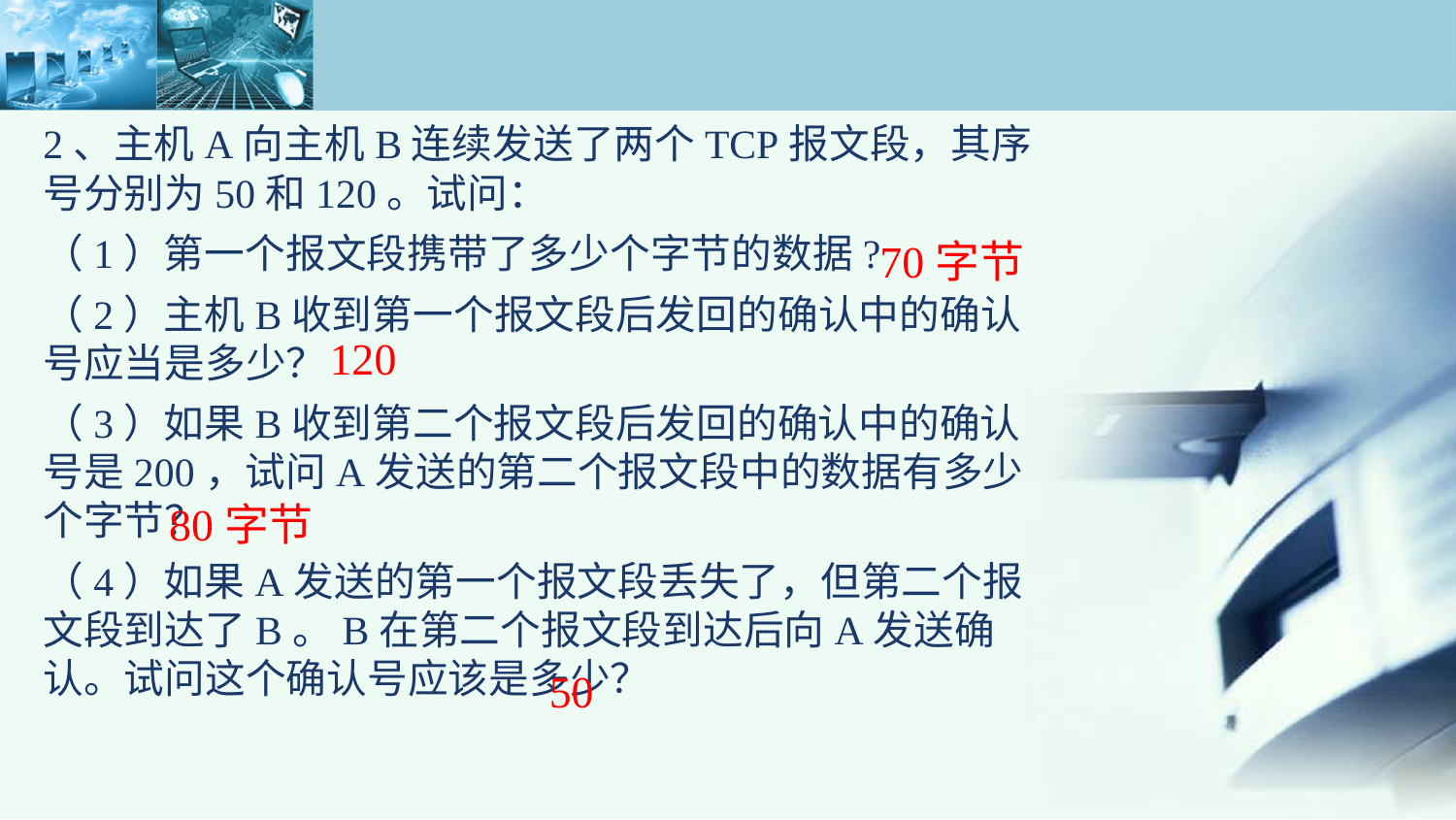

2、主机A向主机B连续发送了两个TCP报文段，其序号分别为50和120。试问：
（1）第一个报文段携带了多少个字节的数据?
（2）主机B收到第一个报文段后发回的确认中的确认号应当是多少？
（3）如果B收到第二个报文段后发回的确认中的确认号是200，试问A发送的第二个报文段中的数据有多少个字节？
（4）如果A发送的第一个报文段丢失了，但第二个报文段到达了B。B在第二个报文段到达后向A发送确认。试问这个确认号应该是多少？
70字节
120
80字节
50